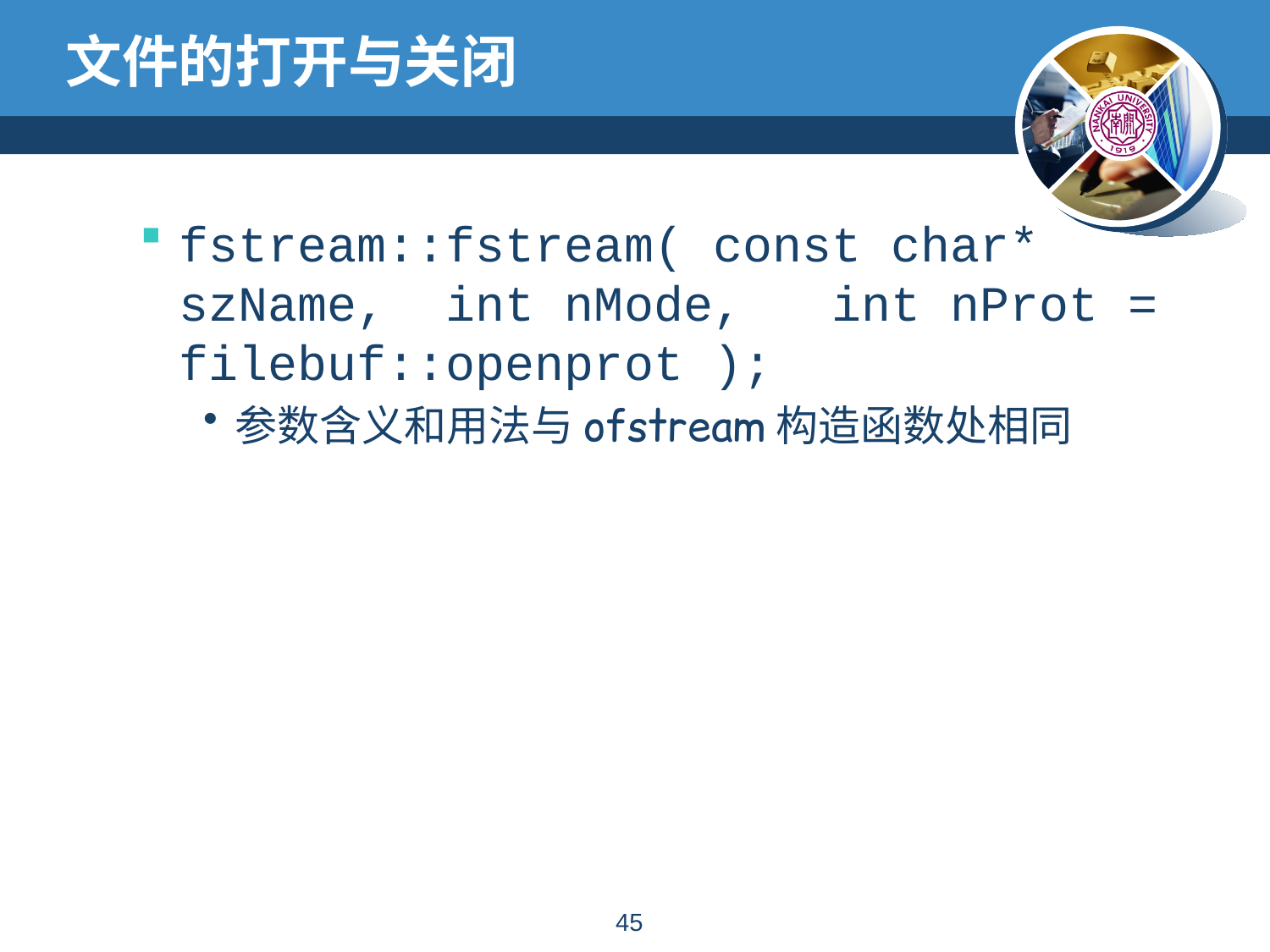

# 文件的打开与关闭
fstream::fstream( const char* szName,  int nMode,   int nProt = filebuf::openprot );
参数含义和用法与ofstream构造函数处相同
45